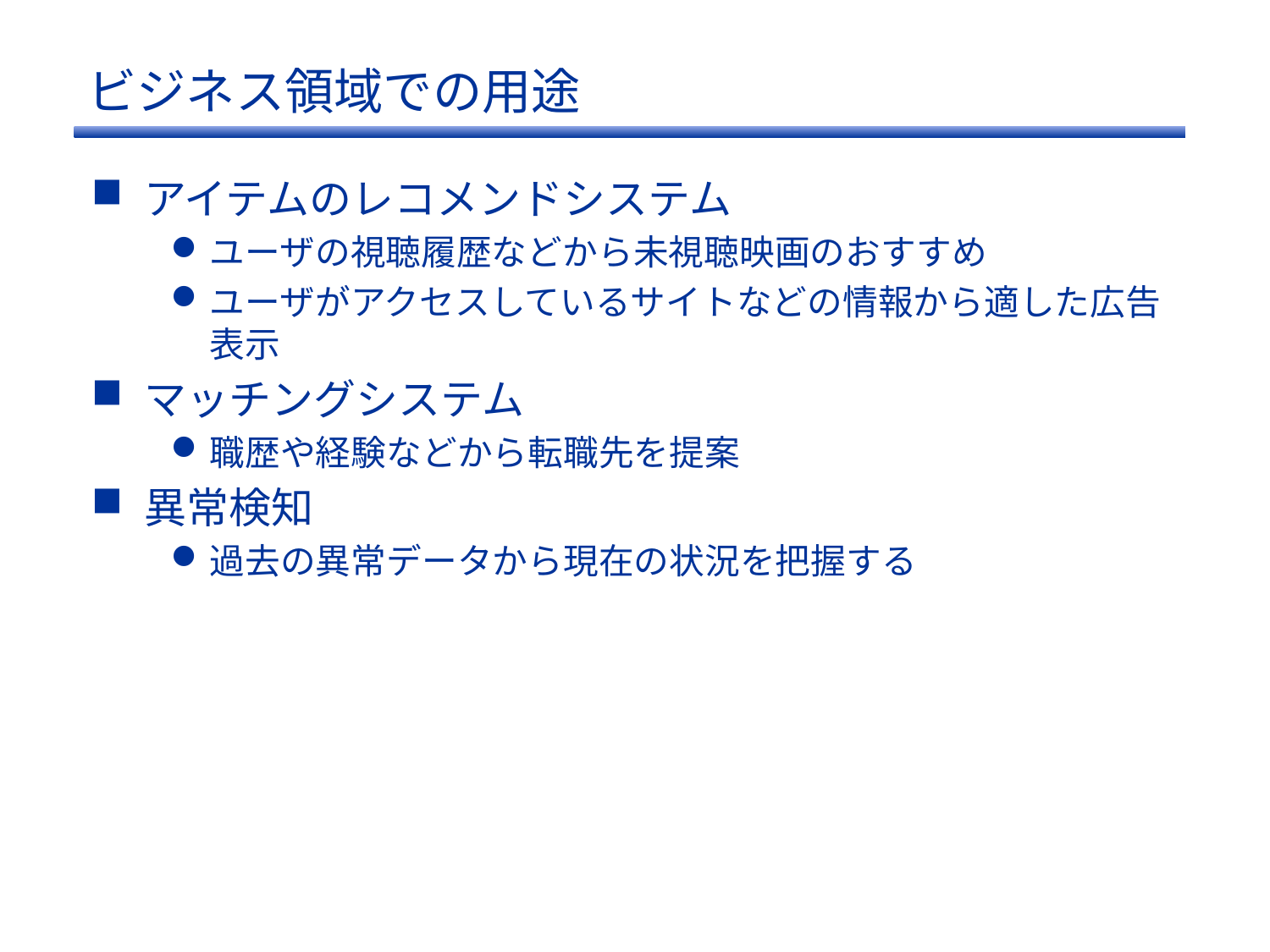

# ビジネス領域での用途
アイテムのレコメンドシステム
ユーザの視聴履歴などから未視聴映画のおすすめ
ユーザがアクセスしているサイトなどの情報から適した広告表示
マッチングシステム
職歴や経験などから転職先を提案
異常検知
過去の異常データから現在の状況を把握する